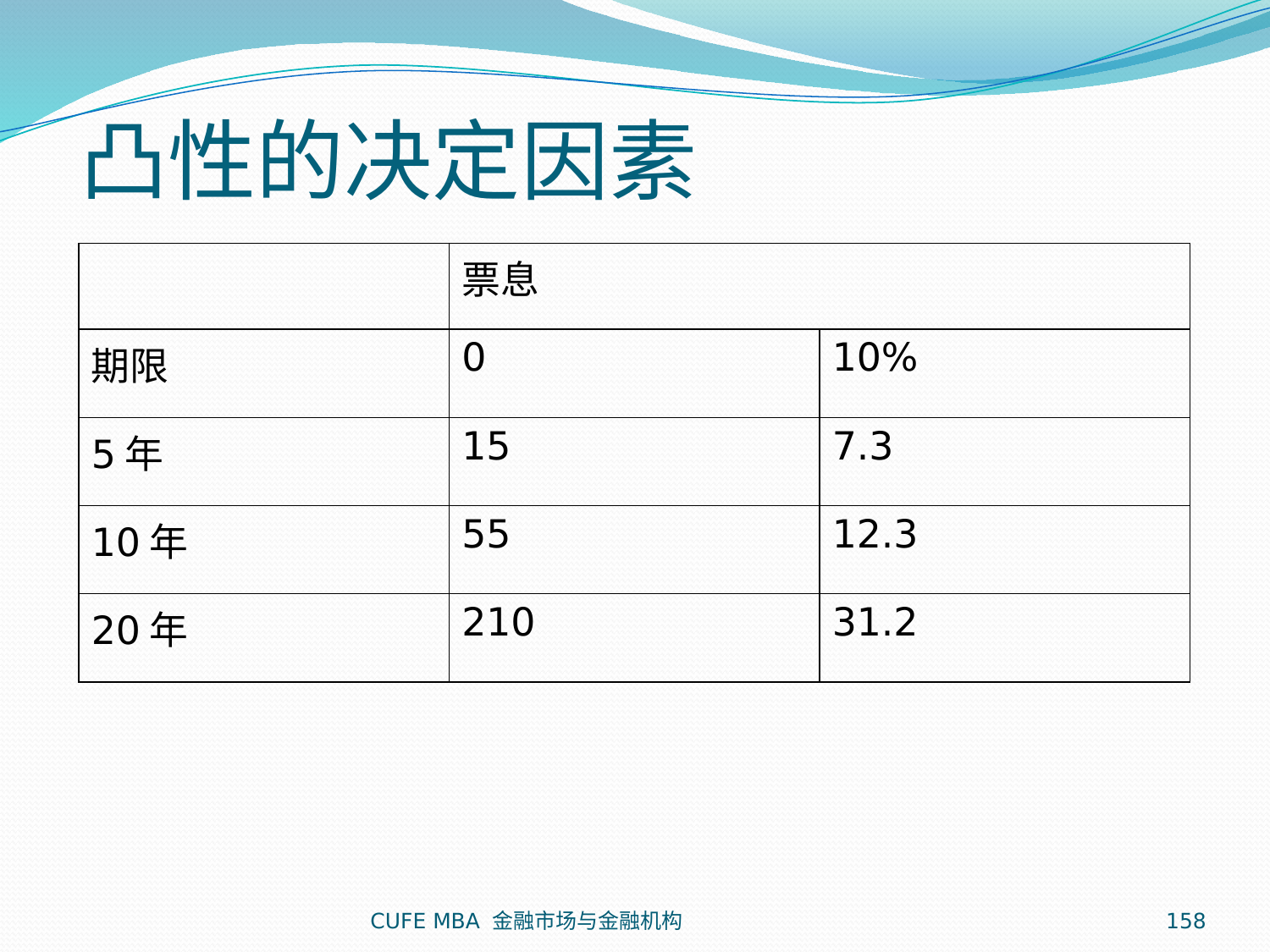

# 凸性的决定因素
|  | 票息 |  |
| --- | --- | --- |
| 期限 | 0 | 10% |
| 5年 | 15 | 7.3 |
| 10年 | 55 | 12.3 |
| 20年 | 210 | 31.2 |
CUFE MBA 金融市场与金融机构
158